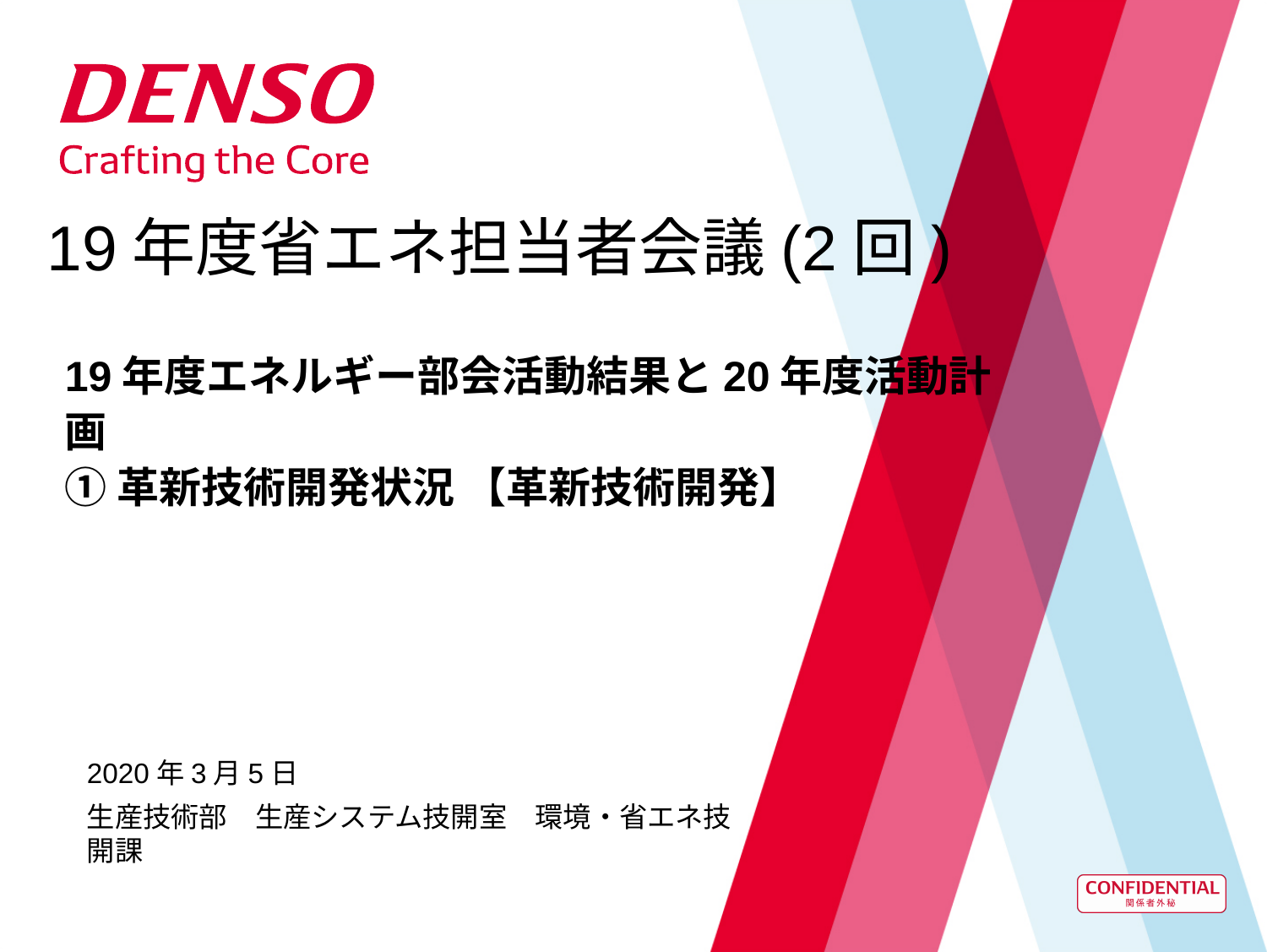

19年度省エネ担当者会議(2回)
# 19年度エネルギー部会活動結果と20年度活動計画 ① 革新技術開発状況 【革新技術開発】
2020年3月5日
生産技術部　生産システム技開室　環境・省エネ技開課